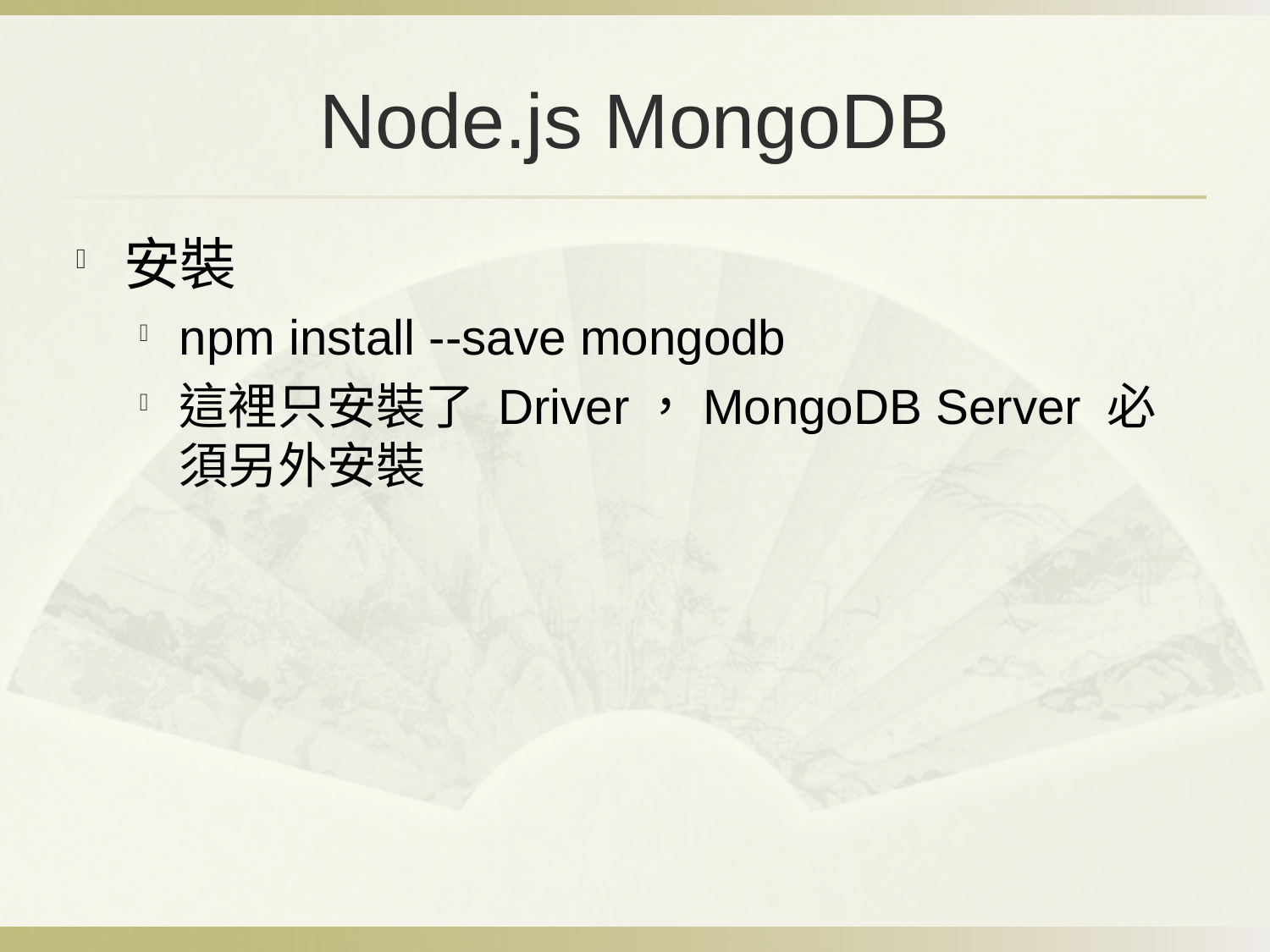

# Node.js MongoDB
安裝
npm install --save mongodb
這裡只安裝了 Driver，MongoDB Server 必須另外安裝